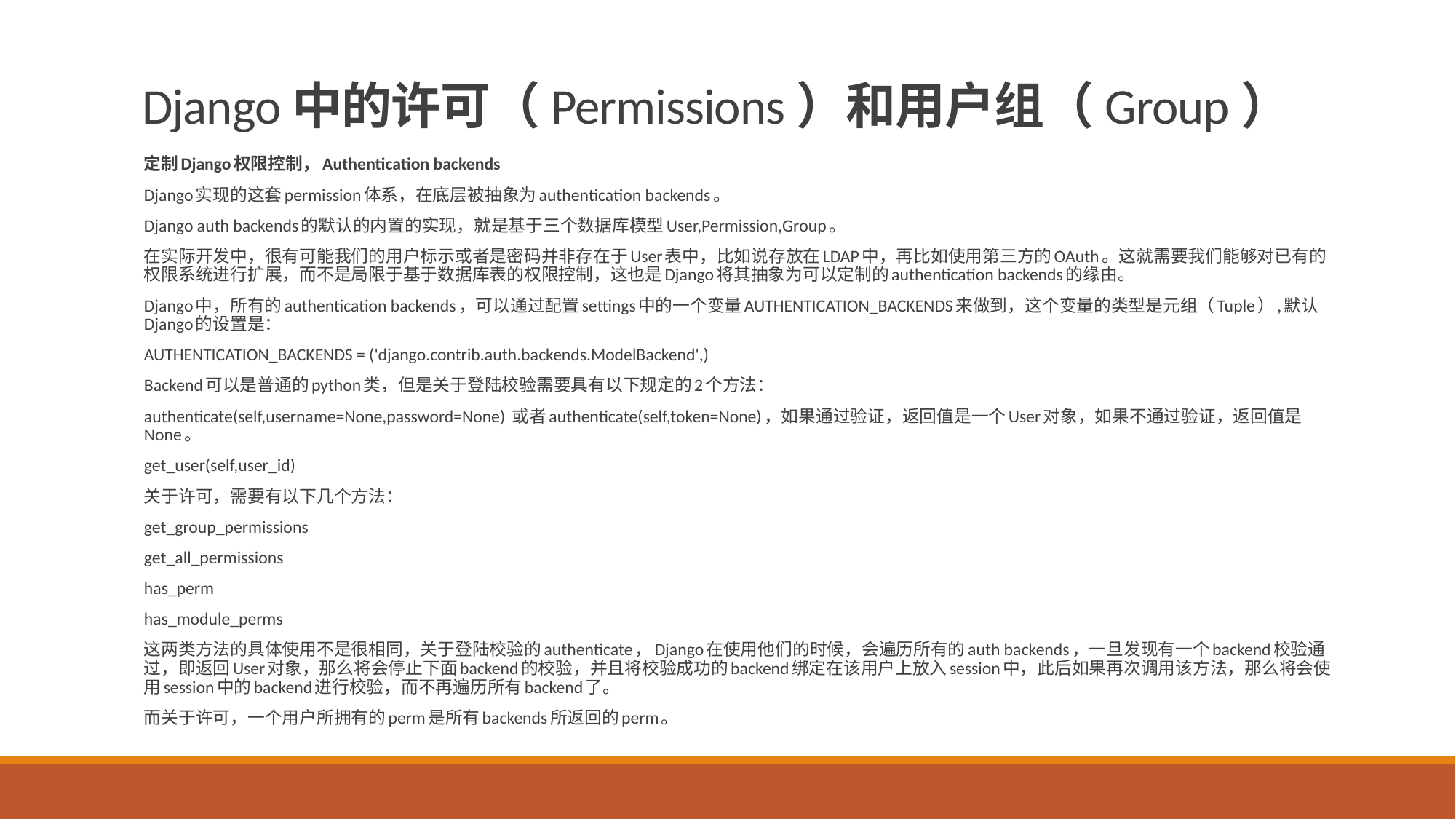

# Django中的许可（Permissions）和用户组（Group）
定制Django权限控制，Authentication backends
Django实现的这套permission体系，在底层被抽象为authentication backends。
Django auth backends的默认的内置的实现，就是基于三个数据库模型User,Permission,Group。
在实际开发中，很有可能我们的用户标示或者是密码并非存在于User表中，比如说存放在LDAP中，再比如使用第三方的OAuth。这就需要我们能够对已有的权限系统进行扩展，而不是局限于基于数据库表的权限控制，这也是Django将其抽象为可以定制的authentication backends的缘由。
Django中，所有的authentication backends，可以通过配置settings中的一个变量AUTHENTICATION_BACKENDS来做到，这个变量的类型是元组（Tuple）,默认Django的设置是：
AUTHENTICATION_BACKENDS = ('django.contrib.auth.backends.ModelBackend',)
Backend可以是普通的python类，但是关于登陆校验需要具有以下规定的2个方法：
authenticate(self,username=None,password=None) 或者authenticate(self,token=None)，如果通过验证，返回值是一个User对象，如果不通过验证，返回值是None。
get_user(self,user_id)
关于许可，需要有以下几个方法：
get_group_permissions
get_all_permissions
has_perm
has_module_perms
这两类方法的具体使用不是很相同，关于登陆校验的authenticate，Django在使用他们的时候，会遍历所有的auth backends，一旦发现有一个backend校验通过，即返回User对象，那么将会停止下面backend的校验，并且将校验成功的backend绑定在该用户上放入session中，此后如果再次调用该方法，那么将会使用session中的backend进行校验，而不再遍历所有backend了。
而关于许可，一个用户所拥有的perm是所有backends所返回的perm。